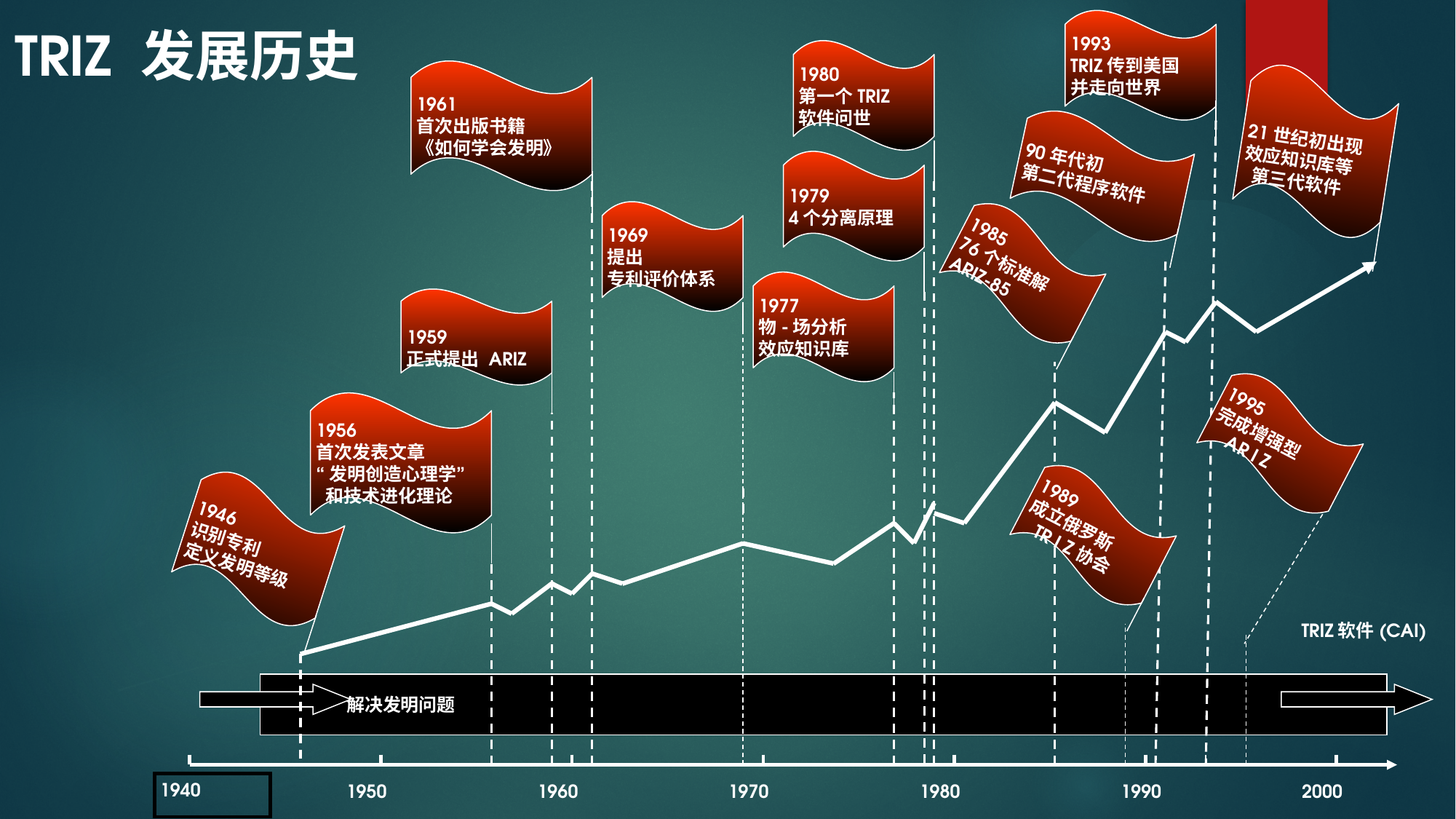

1993
TRIZ传到美国
并走向世界

1980
第一个TRIZ
软件问世

21世纪初出现
效应知识库等
 第三代软件

1961
首次出版书籍
《如何学会发明》

90年代初
第二代程序软件

1979
4个分离原理

1985
76个标准解
ARIZ-85

1969
提出
专利评价体系

1959
正式提出 ARIZ

1977
物-场分析
效应知识库

1995
完成增强型
    AR I Z
1956
首次发表文章
“发明创造心理学”
 和技术进化理论

1989
成立俄罗斯
   TR I Z协会

1946
识别专利
定义发明等级

TRIZ软件(CAI)

               解决发明问题

1940
1950
1960
1970
1980
1990
2000
TRIZ 发展历史